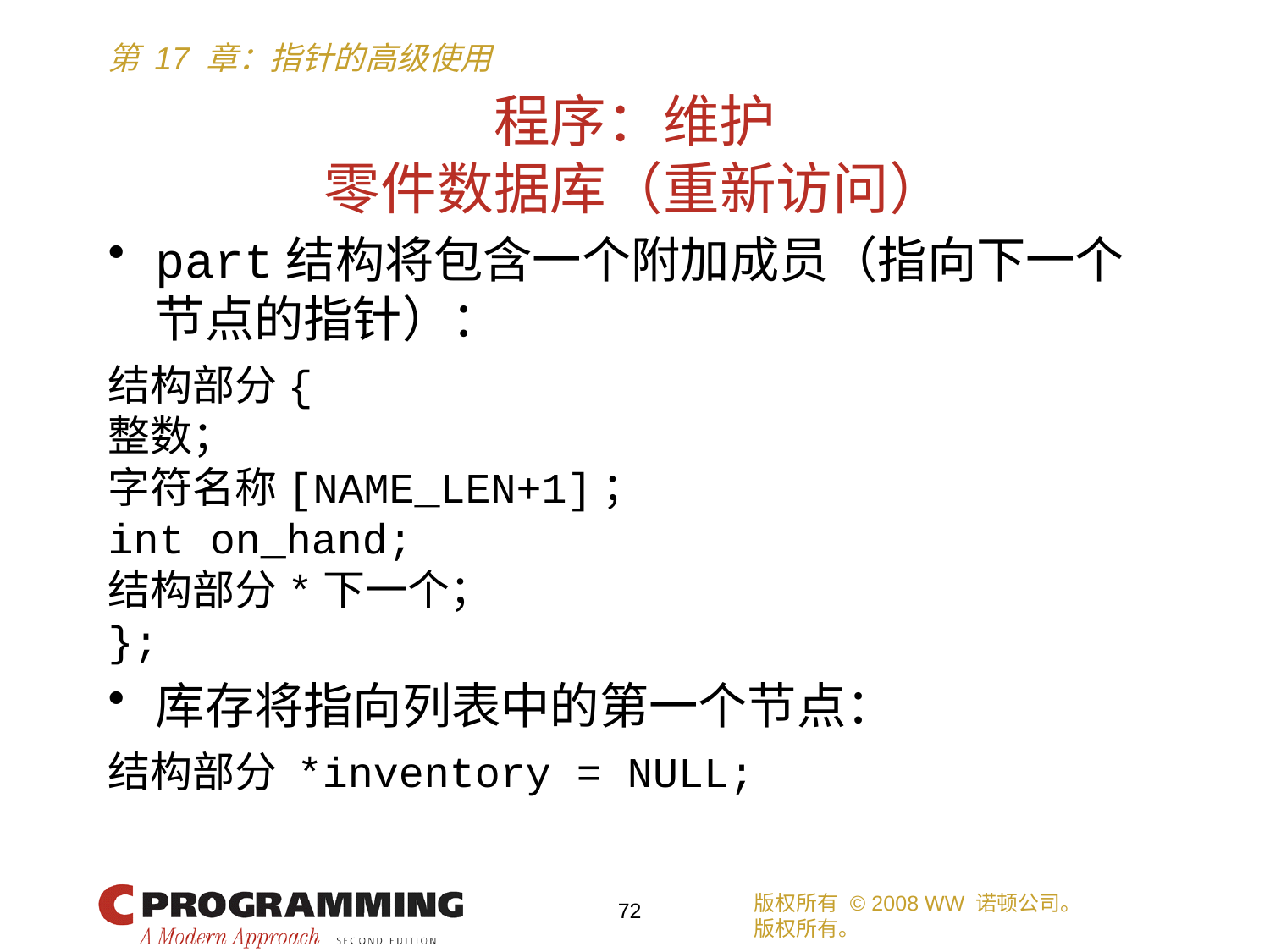

# 程序：维护 零件数据库（重新访问）
part结构将包含一个附加成员（指向下一个节点的指针）：
结构部分{
整数；
字符名称[NAME_LEN+1]；
int on_hand;
结构部分*下一个；
};
库存将指向列表中的第一个节点：
结构部分 *inventory = NULL;
版权所有 © 2008 WW 诺顿公司。
版权所有。
72